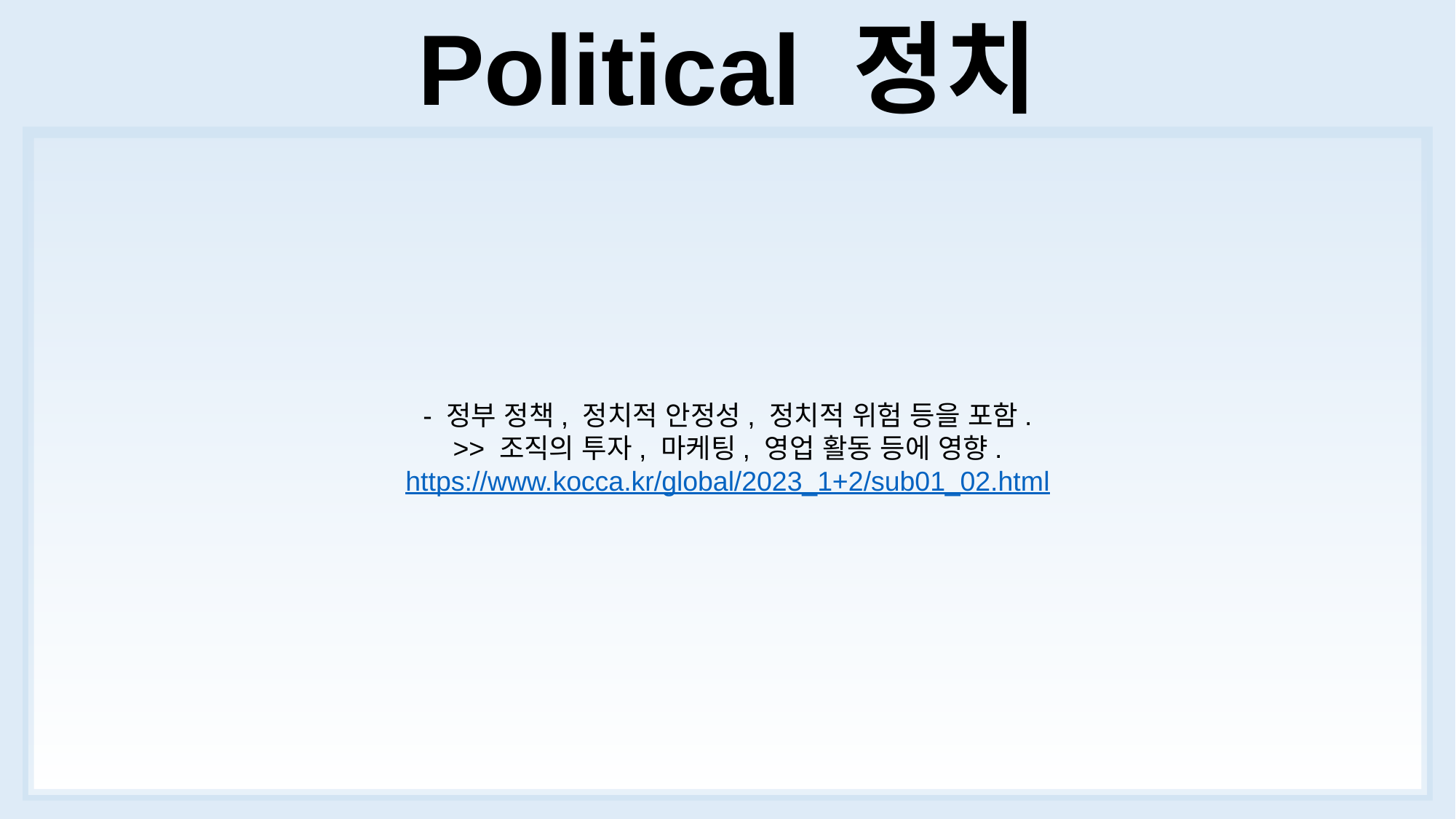

Political 정치
- 정부 정책, 정치적 안정성, 정치적 위험 등을 포함.
>> 조직의 투자, 마케팅, 영업 활동 등에 영향.
https://www.kocca.kr/global/2023_1+2/sub01_02.html